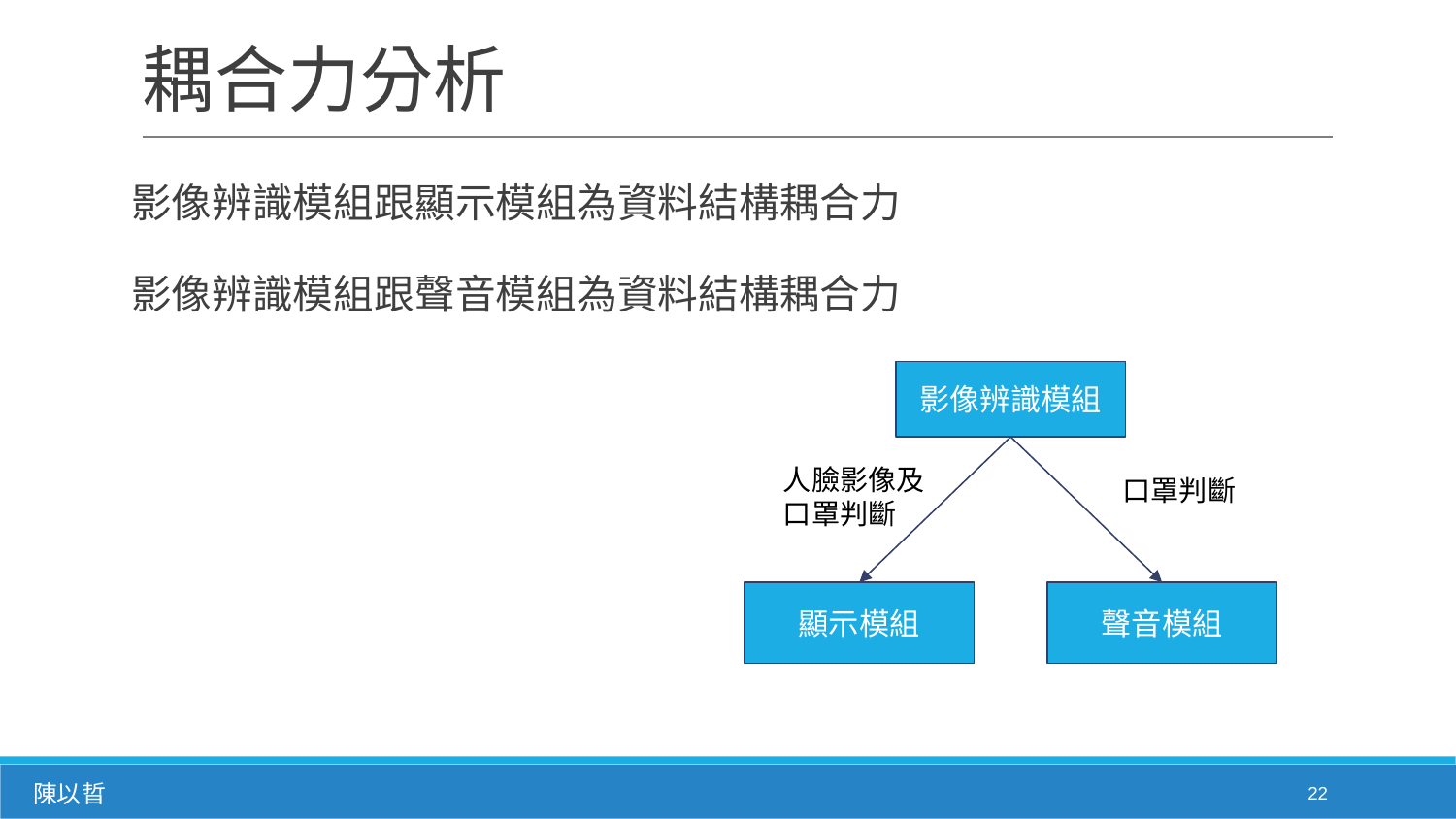

# 耦合力分析
影像辨識模組跟顯示模組為資料結構耦合力
影像辨識模組跟聲音模組為資料結構耦合力
影像辨識模組
人臉影像及口罩判斷
口罩判斷
顯示模組
聲音模組
22
陳以晢